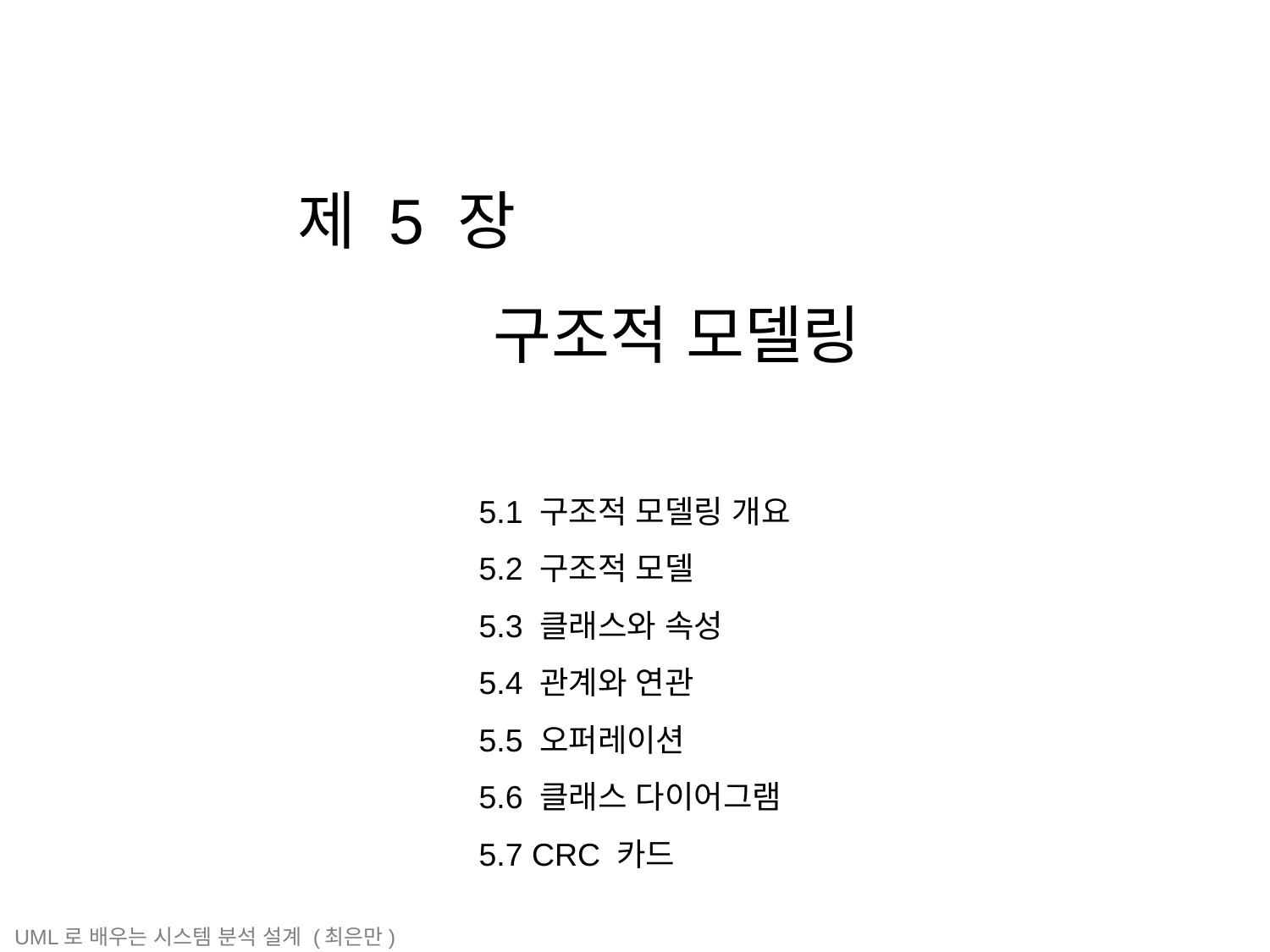

제 5 장
           구조적 모델링
5.1 구조적 모델링 개요
5.2 구조적 모델
5.3 클래스와 속성
5.4 관계와 연관
5.5 오퍼레이션
5.6 클래스 다이어그램
5.7 CRC 카드

UML로 배우는 시스템 분석 설계 (최은만)